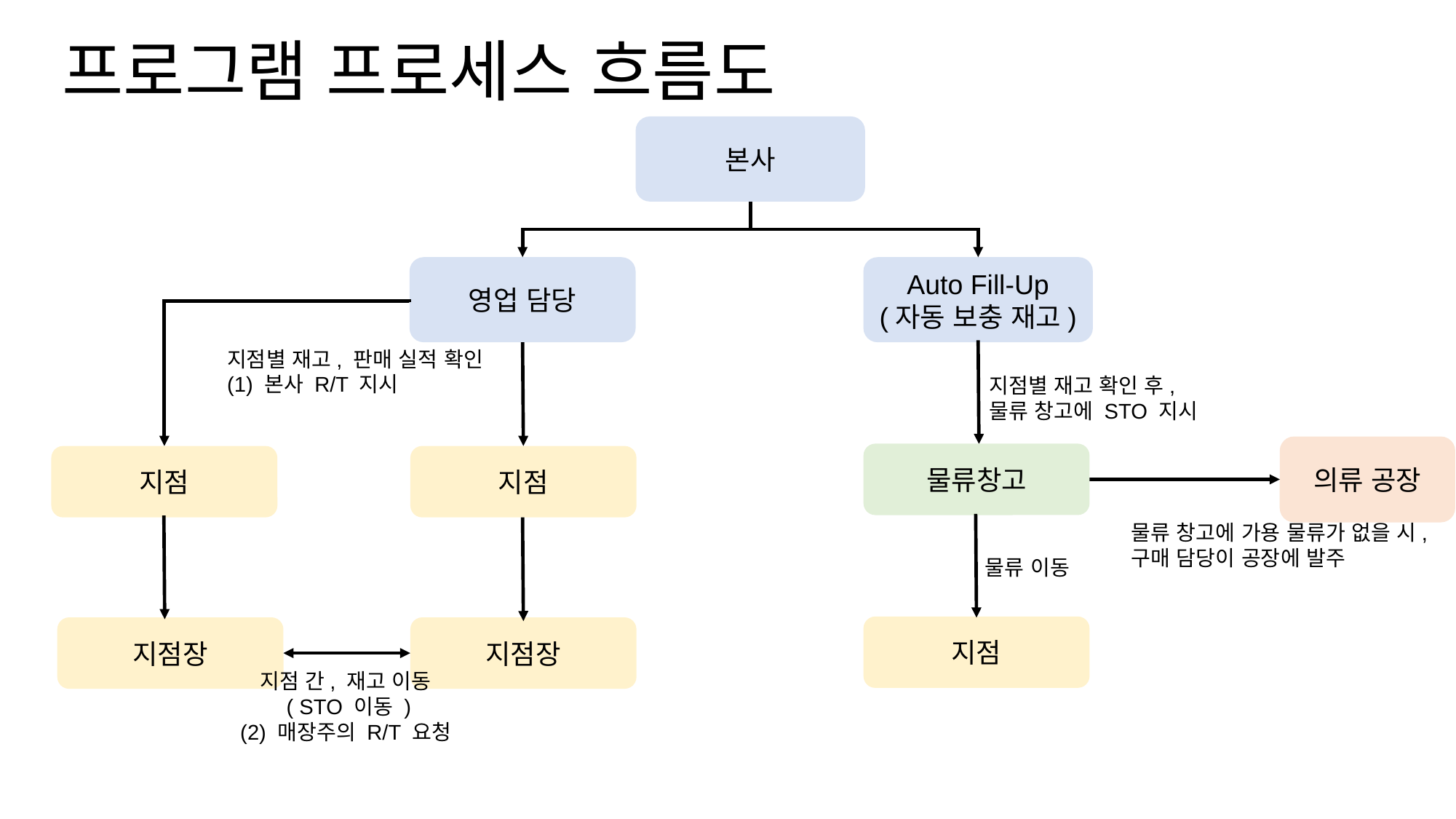

# 프로그램 프로세스 흐름도
본사
영업 담당
Auto Fill-Up
(자동 보충 재고)
지점별 재고, 판매 실적 확인
(1) 본사 R/T 지시
지점별 재고 확인 후,
물류 창고에 STO 지시
의류 공장
물류창고
지점
지점
물류 창고에 가용 물류가 없을 시,
구매 담당이 공장에 발주
물류 이동
지점
지점장
지점장
지점 간, 재고 이동
 ( STO 이동 )
(2) 매장주의 R/T 요청